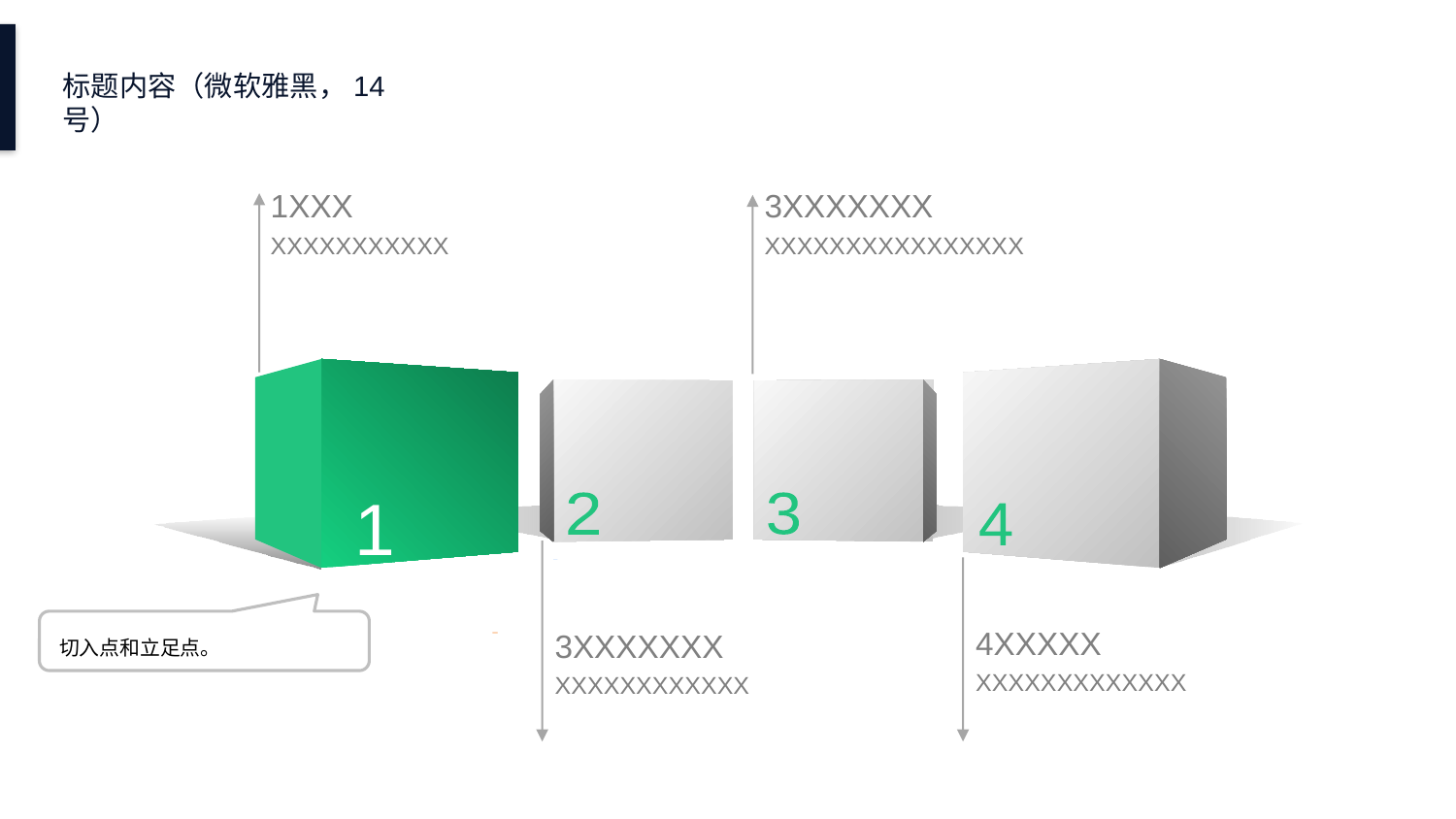

标题内容（微软雅黑，14号）
1XXX
XXXXXXXXXXX
3XXXXXXX
XXXXXXXXXXXXXXXX

1

2
3
4

4XXXXX
XXXXXXXXXXXXX
3XXXXXXX
XXXXXXXXXXXX
切入点和立足点。